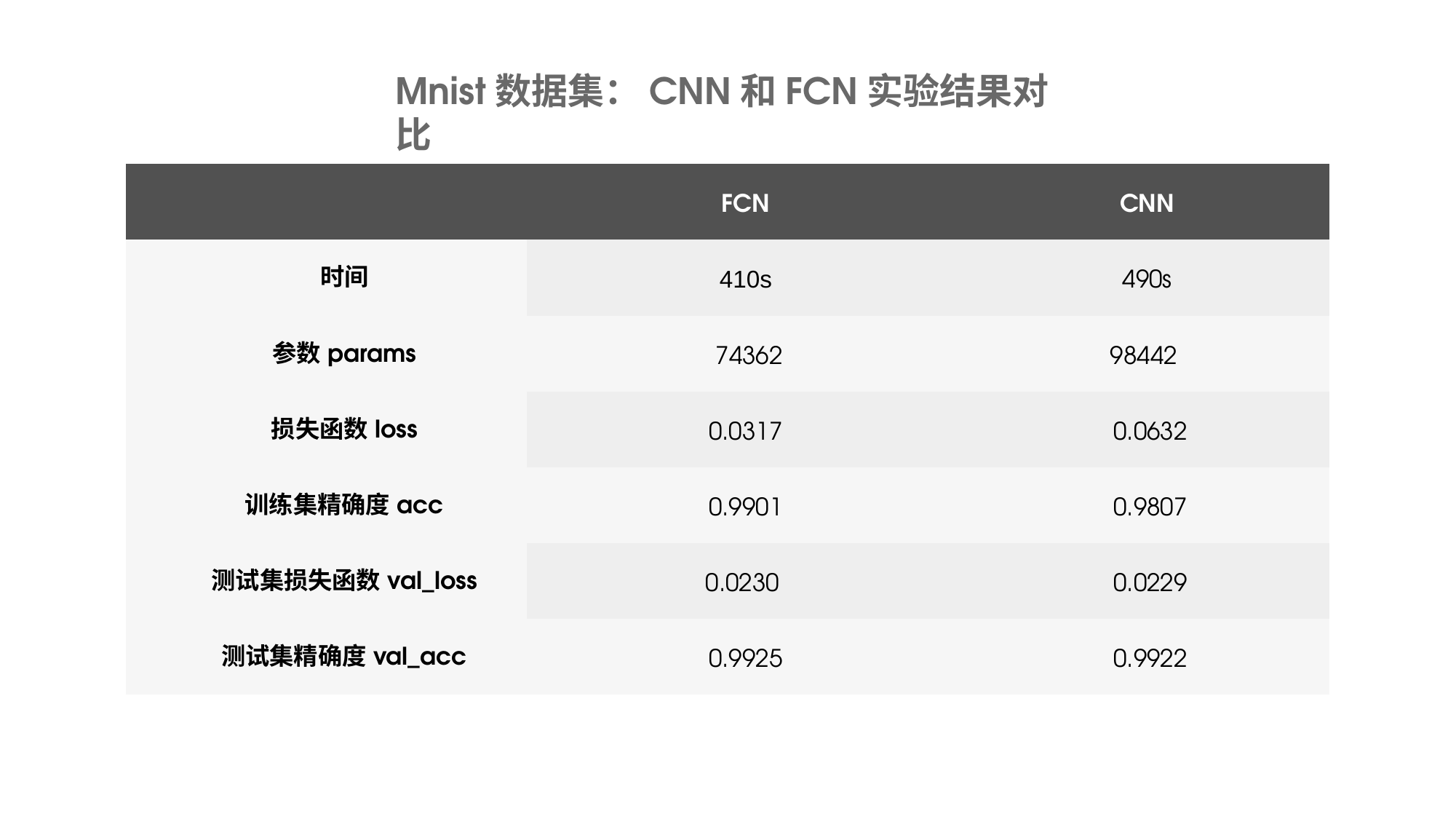

Mnist数据集：CNN和FCN实验结果对比
|  | FCN | CNN |
| --- | --- | --- |
| 时间 | 410s | 490s |
| 参数params | 74362 | 98442 |
| 损失函数loss | 0.0317 | 0.0632 |
| 训练集精确度acc | 0.9901 | 0.9807 |
| 测试集损失函数val\_loss | 0.0230 | 0.0229 |
| 测试集精确度val\_acc | 0.9925 | 0.9922 |